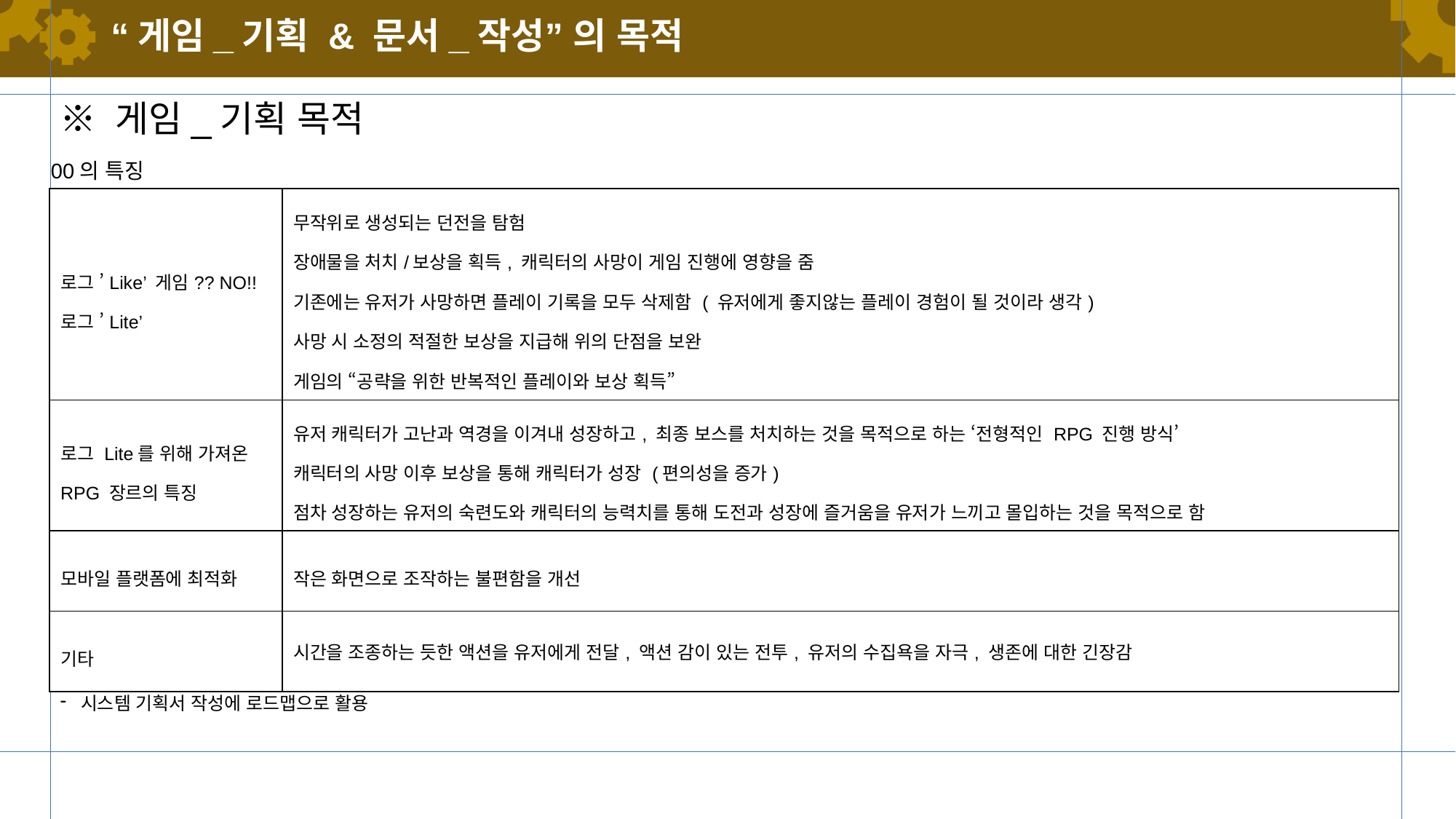

# “게임_기획 & 문서_작성” 의 목적
※ 게임_기획 목적
A 기획을 했는데 -> 장르
00의 특징
| 로그 ’Like’ 게임?? NO!! 로그 ’Lite’ | 무작위로 생성되는 던전을 탐험 장애물을 처치/보상을 획득, 캐릭터의 사망이 게임 진행에 영향을 줌 기존에는 유저가 사망하면 플레이 기록을 모두 삭제함 ( 유저에게 좋지않는 플레이 경험이 될 것이라 생각) 사망 시 소정의 적절한 보상을 지급해 위의 단점을 보완 게임의 “공략을 위한 반복적인 플레이와 보상 획득” |
| --- | --- |
| 로그 Lite를 위해 가져온RPG 장르의 특징 | 유저 캐릭터가 고난과 역경을 이겨내 성장하고, 최종 보스를 처치하는 것을 목적으로 하는 ‘전형적인 RPG 진행 방식’ 캐릭터의 사망 이후 보상을 통해 캐릭터가 성장 (편의성을 증가) 점차 성장하는 유저의 숙련도와 캐릭터의 능력치를 통해 도전과 성장에 즐거움을 유저가 느끼고 몰입하는 것을 목적으로 함 |
| 모바일 플랫폼에 최적화 | 작은 화면으로 조작하는 불편함을 개선 |
| 기타 | 시간을 조종하는 듯한 액션을 유저에게 전달, 액션 감이 있는 전투, 유저의 수집욕을 자극, 생존에 대한 긴장감 |
※ 문서_작성 목적
부족했던 기초_기획서 보완
시스템 기획서 작성에 로드맵으로 활용

(RPG 장르의 특징) 유저가 주인공이 되어 게임내 고난과 역경을 이겨내고 그에 따른 보상을 획득하고 성장하는 ‘전형적인 RPG 스타일’
(로그라이크 특징) 무작위로 생성되는 던전을 탐험 + 장애물을 처치/보상 획득 + 사망 시 모든 것 잃은 어려운 게임난이도
(모바일에 최적화) 간단한 조작 방식 + 언제든 일시 정지 가능한 짧은 플레이 타임 + 사망 페널티를 줄임